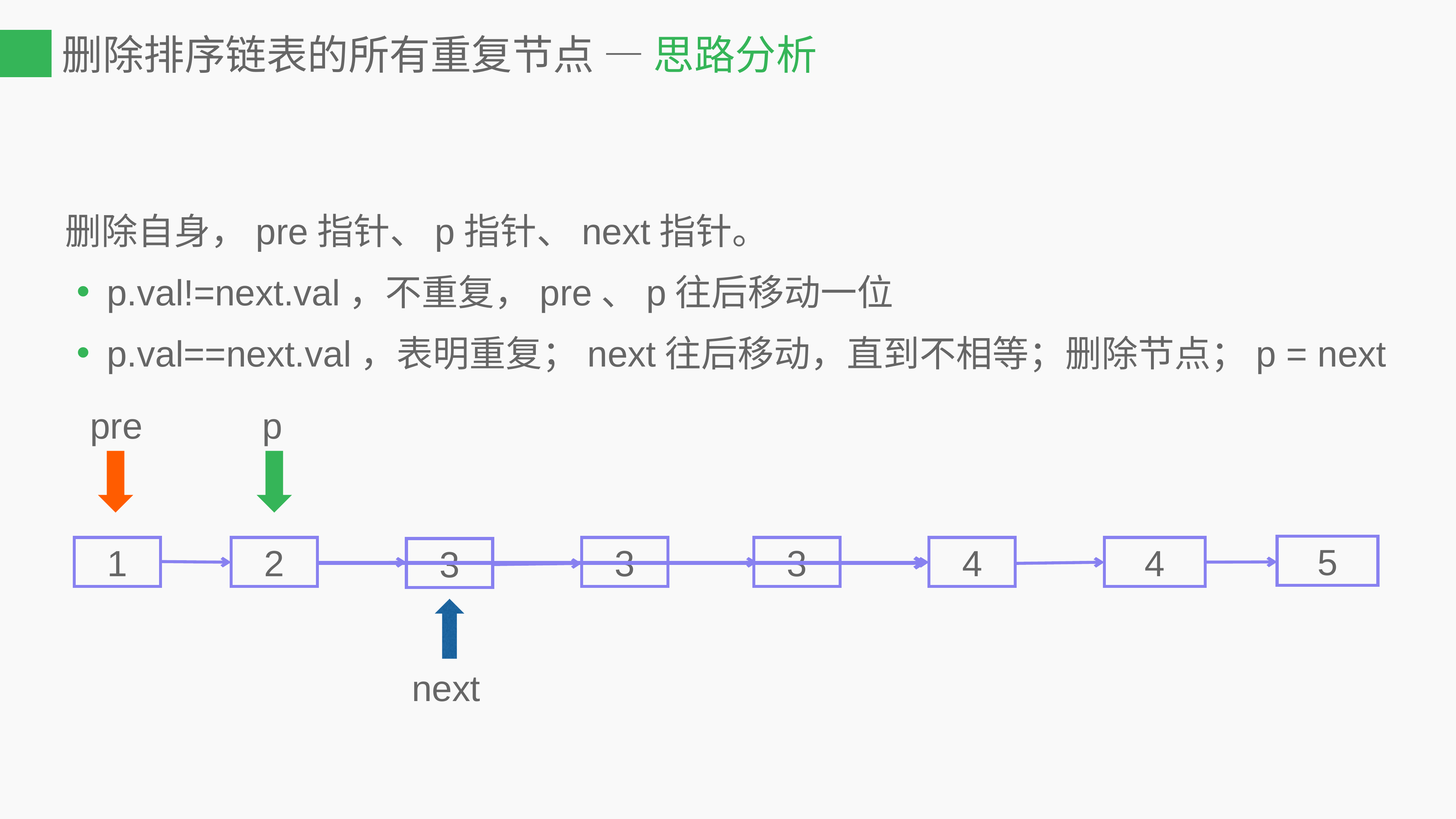

# 删除排序链表的所有重复节点 — 思路分析
删除自身，pre指针、p指针、next指针。
p.val!=next.val，不重复，pre、p往后移动一位
p.val==next.val，表明重复；next往后移动，直到不相等；删除节点；p = next
pre

p

5
4
4
3
3
2
1
3

next